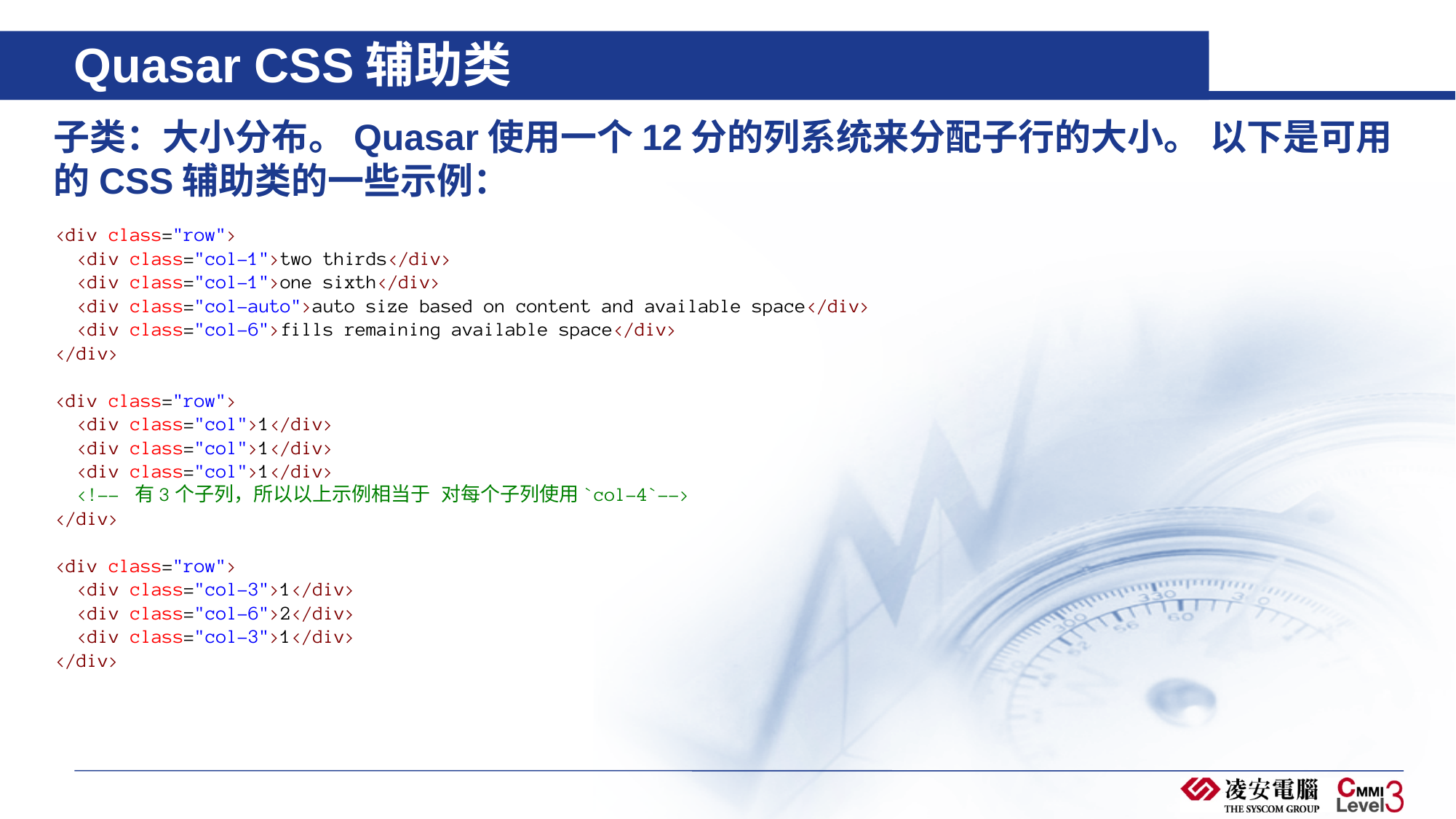

# Quasar CSS辅助类
子类：大小分布。Quasar使用一个12分的列系统来分配子行的大小。 以下是可用的CSS辅助类的一些示例：
<div class="row">
  <div class="col-1">two thirds</div>
  <div class="col-1">one sixth</div>
  <div class="col-auto">auto size based on content and available space</div>
  <div class="col-6">fills remaining available space</div>
</div>

<div class="row">
  <div class="col">1</div>
  <div class="col">1</div>
  <div class="col">1</div>
  <!-- 有3个子列，所以以上示例相当于 对每个子列使用`col-4`-->
</div>

<div class="row">
  <div class="col-3">1</div>
  <div class="col-6">2</div>
  <div class="col-3">1</div>
</div>